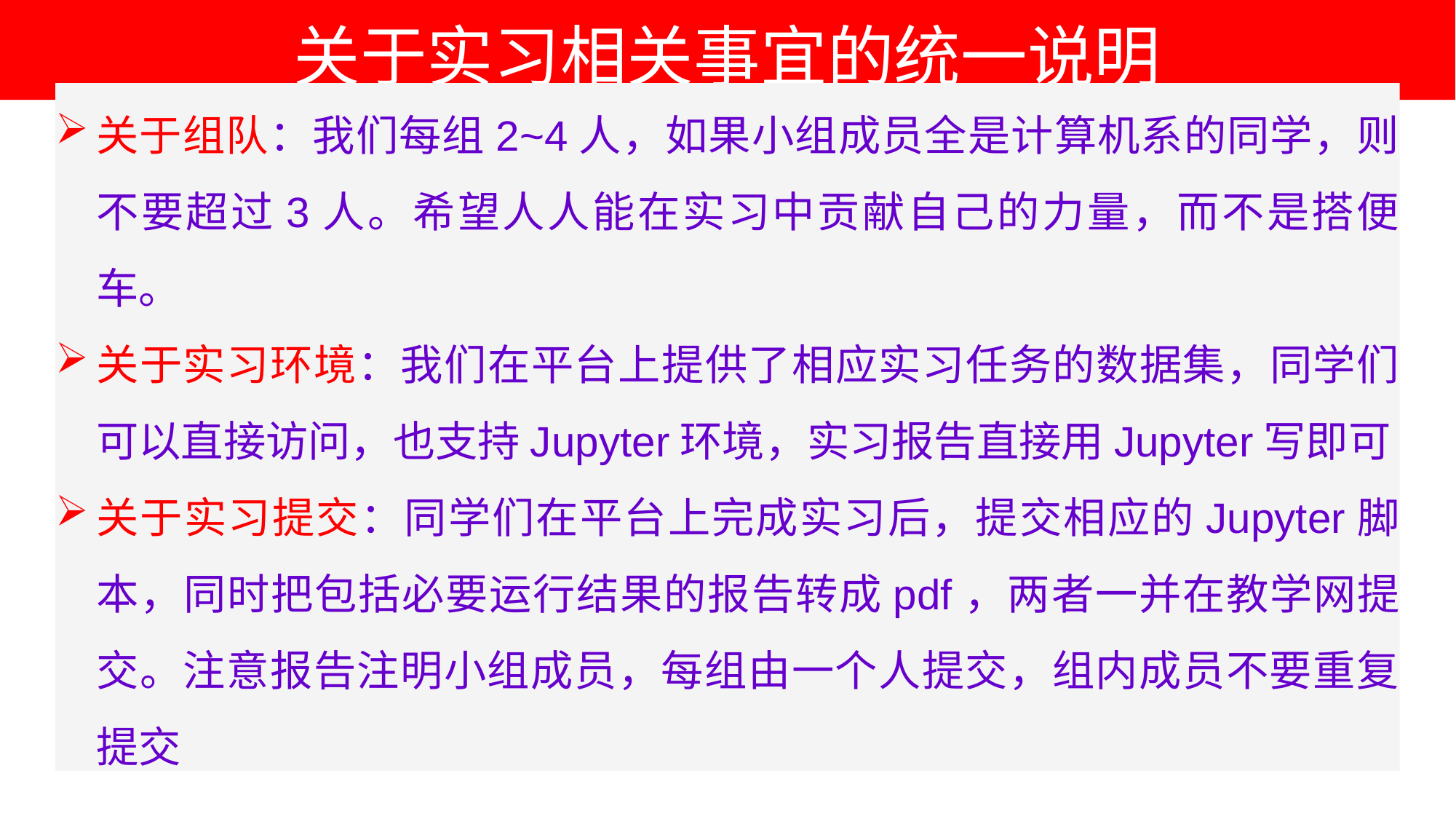

# 关于实习相关事宜的统一说明
关于组队：我们每组2~4人，如果小组成员全是计算机系的同学，则不要超过3人。希望人人能在实习中贡献自己的力量，而不是搭便车。
关于实习环境：我们在平台上提供了相应实习任务的数据集，同学们可以直接访问，也支持Jupyter环境，实习报告直接用Jupyter写即可
关于实习提交：同学们在平台上完成实习后，提交相应的Jupyter脚本，同时把包括必要运行结果的报告转成pdf，两者一并在教学网提交。注意报告注明小组成员，每组由一个人提交，组内成员不要重复提交